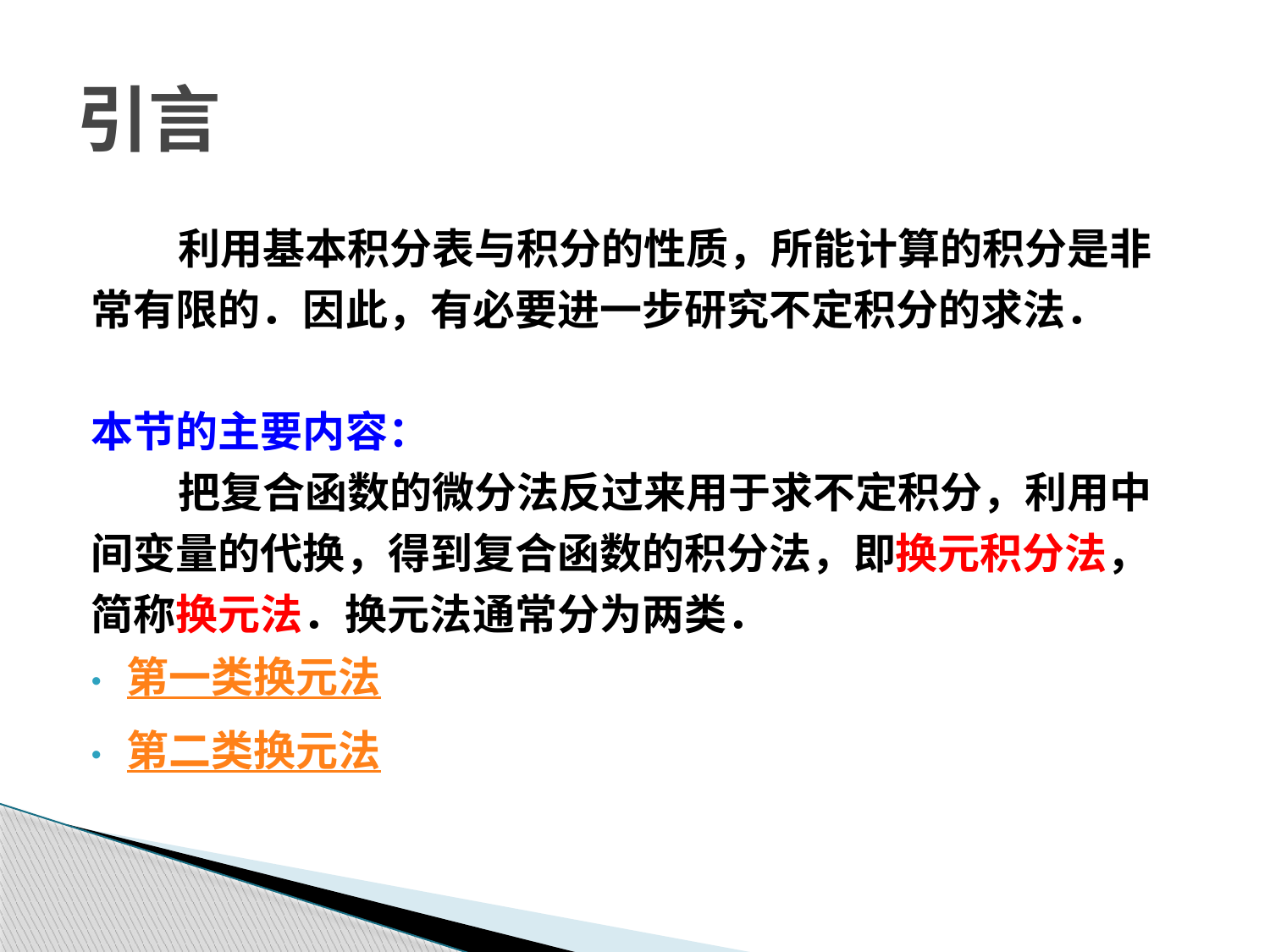

# 引言
        利用基本积分表与积分的性质，所能计算的积分是非
常有限的．因此，有必要进一步研究不定积分的求法．

本节的主要内容：
        把复合函数的微分法反过来用于求不定积分，利用中
间变量的代换，得到复合函数的积分法，即换元积分法，
简称换元法．换元法通常分为两类．
第一类换元法
第二类换元法